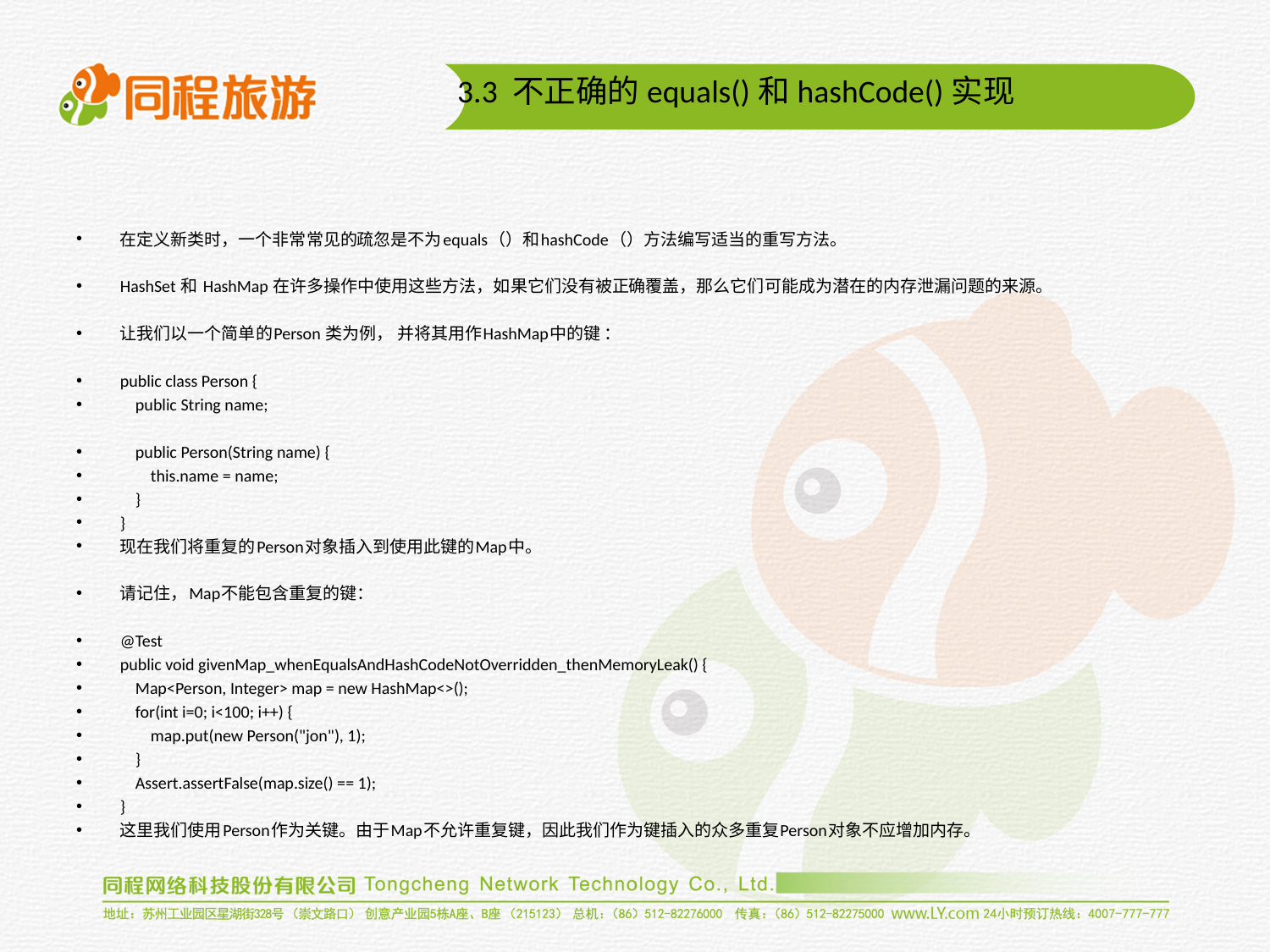

3.3 不正确的equals()和hashCode()实现

在定义新类时，一个非常常见的疏忽是不为equals（）和hashCode（）方法编写适当的重写方法。

HashSet 和 HashMap 在许多操作中使用这些方法，如果它们没有被正确覆盖，那么它们可能成为潜在的内存泄漏问题的来源。

让我们以一个简单的Person 类为例， 并将其用作HashMap中的键 ：

public class Person {
    public String name;

    public Person(String name) {
        this.name = name;
    }
}
现在我们将重复的Person对象插入到使用此键的Map中。

请记住，Map不能包含重复的键：

@Test
public void givenMap_whenEqualsAndHashCodeNotOverridden_thenMemoryLeak() {
    Map<Person, Integer> map = new HashMap<>();
    for(int i=0; i<100; i++) {
        map.put(new Person("jon"), 1);
    }
    Assert.assertFalse(map.size() == 1);
}
这里我们使用Person作为关键。由于Map不允许重复键，因此我们作为键插入的众多重复Person对象不应增加内存。